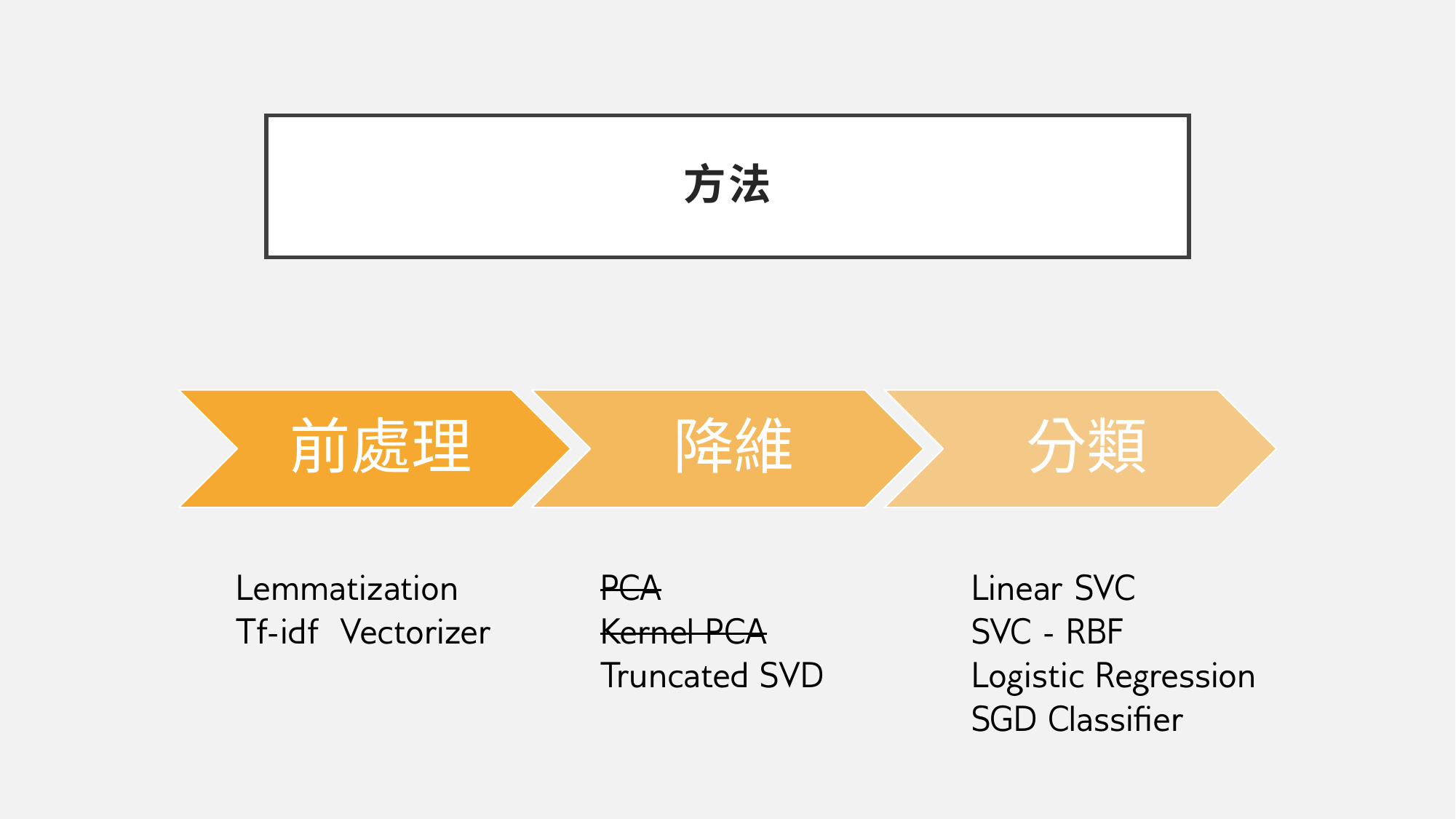

# 方法
前處理
降維
分類
Lemmatization
Tf-idf  Vectorizer
PCA
Kernel PCA
Truncated SVD
Linear SVC
SVC - RBF
Logistic Regression
SGD Classifier